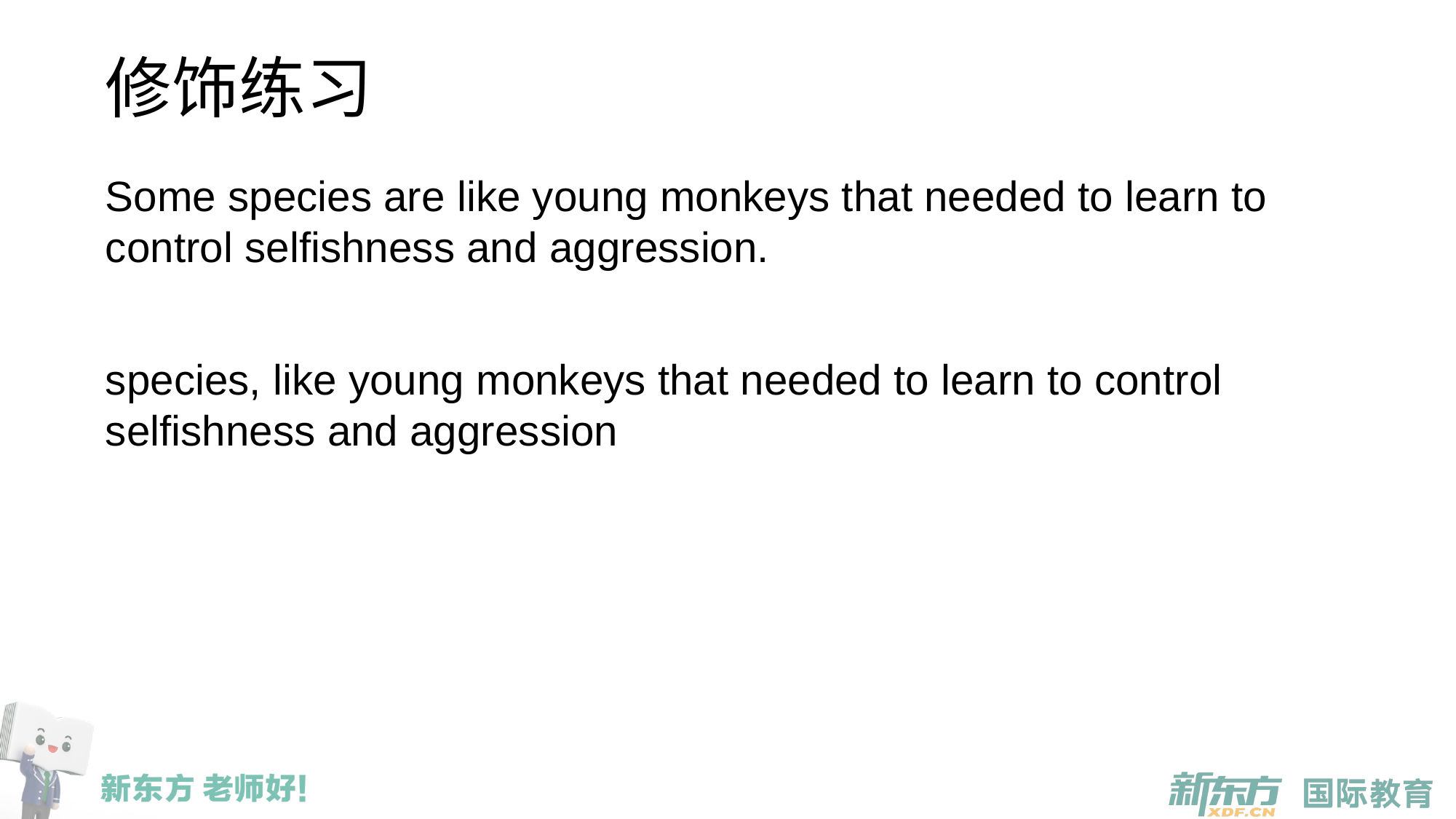

# 修饰练习
Some species are like young monkeys that needed to learn to control selfishness and aggression.

species, like young monkeys that needed to learn to control selfishness and aggression